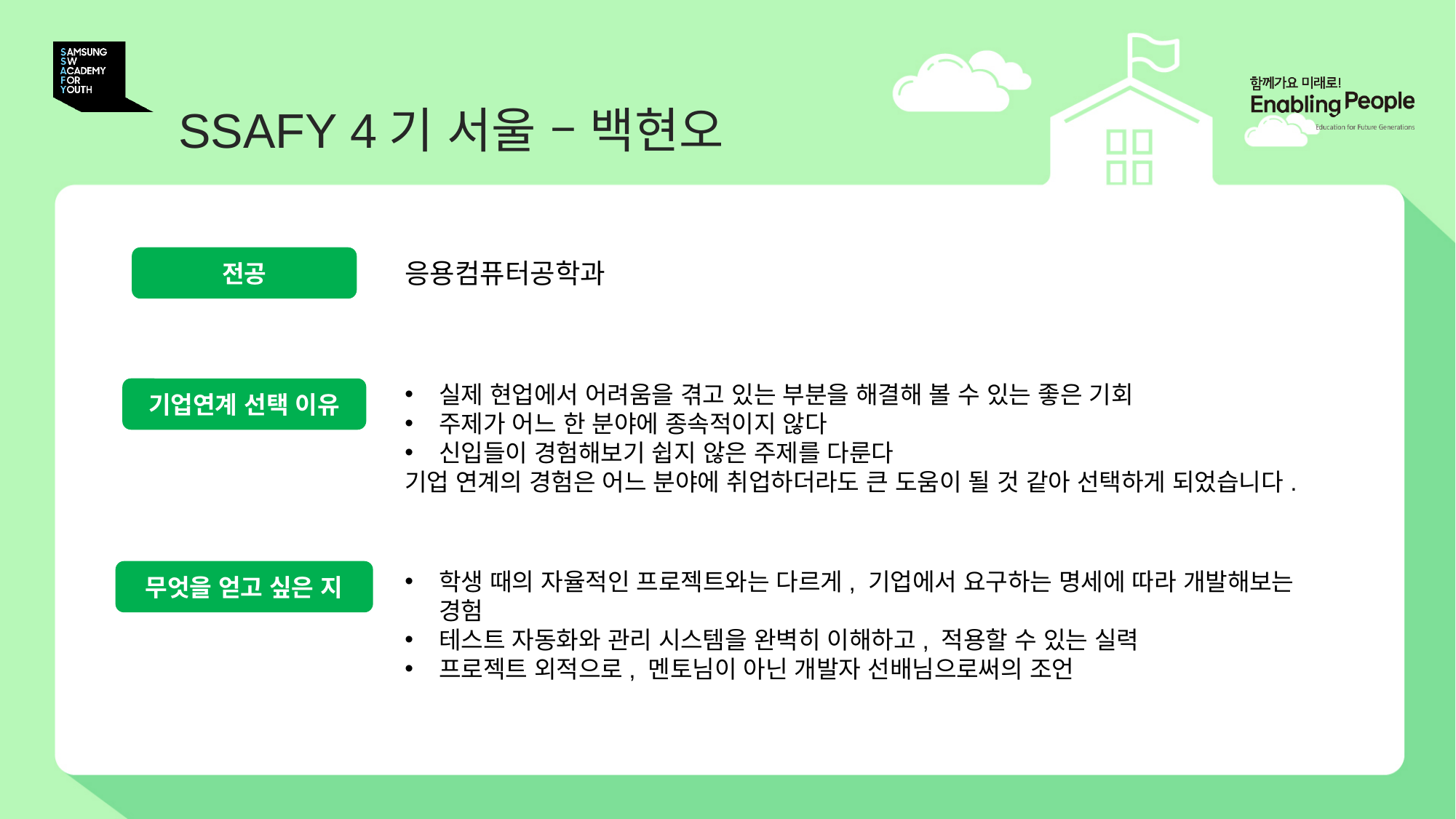

# SSAFY 4기 서울 – 백현오
전공
응용컴퓨터공학과
실제 현업에서 어려움을 겪고 있는 부분을 해결해 볼 수 있는 좋은 기회
주제가 어느 한 분야에 종속적이지 않다
신입들이 경험해보기 쉽지 않은 주제를 다룬다
기업 연계의 경험은 어느 분야에 취업하더라도 큰 도움이 될 것 같아 선택하게 되었습니다.
기업연계 선택 이유
무엇을 얻고 싶은 지
학생 때의 자율적인 프로젝트와는 다르게, 기업에서 요구하는 명세에 따라 개발해보는 경험
테스트 자동화와 관리 시스템을 완벽히 이해하고, 적용할 수 있는 실력
프로젝트 외적으로, 멘토님이 아닌 개발자 선배님으로써의 조언